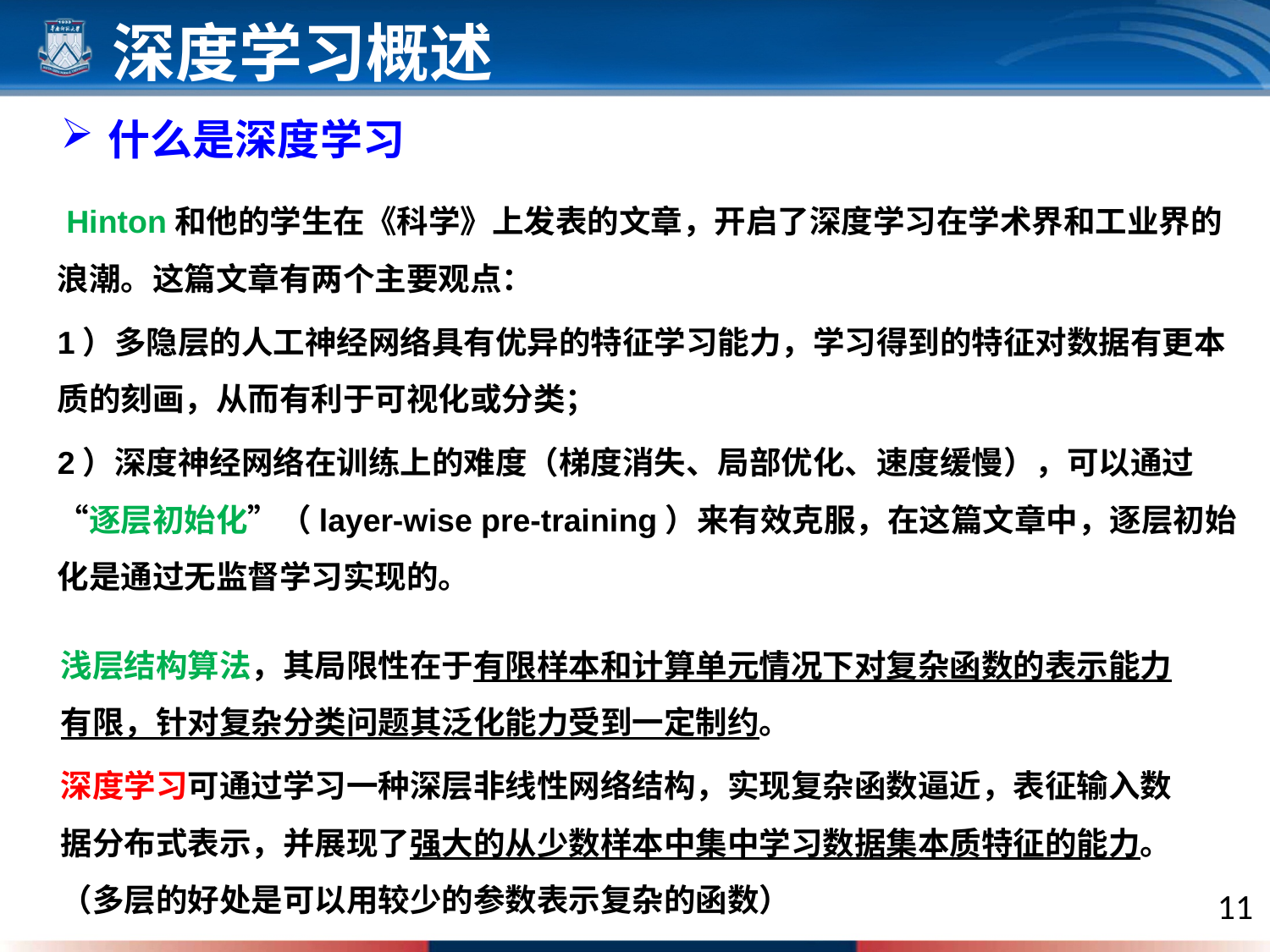

深度学习概述
什么是深度学习
 Hinton和他的学生在《科学》上发表的文章，开启了深度学习在学术界和工业界的浪潮。这篇文章有两个主要观点：
1）多隐层的人工神经网络具有优异的特征学习能力，学习得到的特征对数据有更本质的刻画，从而有利于可视化或分类；
2）深度神经网络在训练上的难度（梯度消失、局部优化、速度缓慢），可以通过“逐层初始化”（layer-wise pre-training）来有效克服，在这篇文章中，逐层初始化是通过无监督学习实现的。
浅层结构算法，其局限性在于有限样本和计算单元情况下对复杂函数的表示能力有限，针对复杂分类问题其泛化能力受到一定制约。
深度学习可通过学习一种深层非线性网络结构，实现复杂函数逼近，表征输入数据分布式表示，并展现了强大的从少数样本中集中学习数据集本质特征的能力。（多层的好处是可以用较少的参数表示复杂的函数）